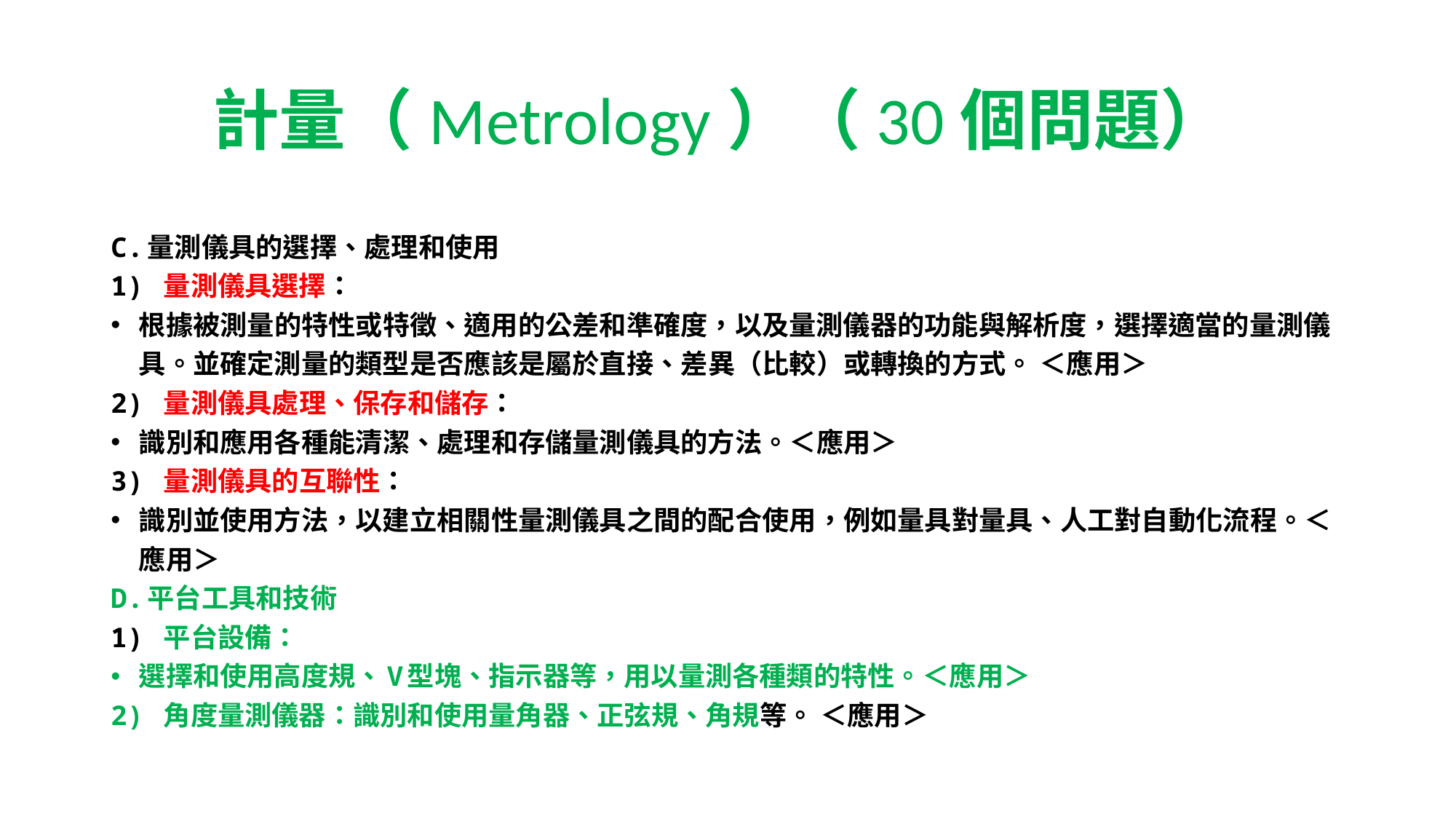

# 計量（Metrology）（30個問題）
C.量測儀具的選擇、處理和使用
1) 量測儀具選擇：
根據被測量的特性或特徵、適用的公差和準確度，以及量測儀器的功能與解析度，選擇適當的量測儀具。並確定測量的類型是否應該是屬於直接、差異（比較）或轉換的方式。 ＜應用＞
2) 量測儀具處理、保存和儲存：
識別和應用各種能清潔、處理和存儲量測儀具的方法。＜應用＞
3) 量測儀具的互聯性：
識別並使用方法，以建立相關性量測儀具之間的配合使用，例如量具對量具、人工對自動化流程。＜應用＞
D.平台工具和技術
1) 平台設備：
選擇和使用高度規、V型塊、指示器等，用以量測各種類的特性。＜應用＞
2) 角度量測儀器：識別和使用量角器、正弦規、角規等。 ＜應用＞